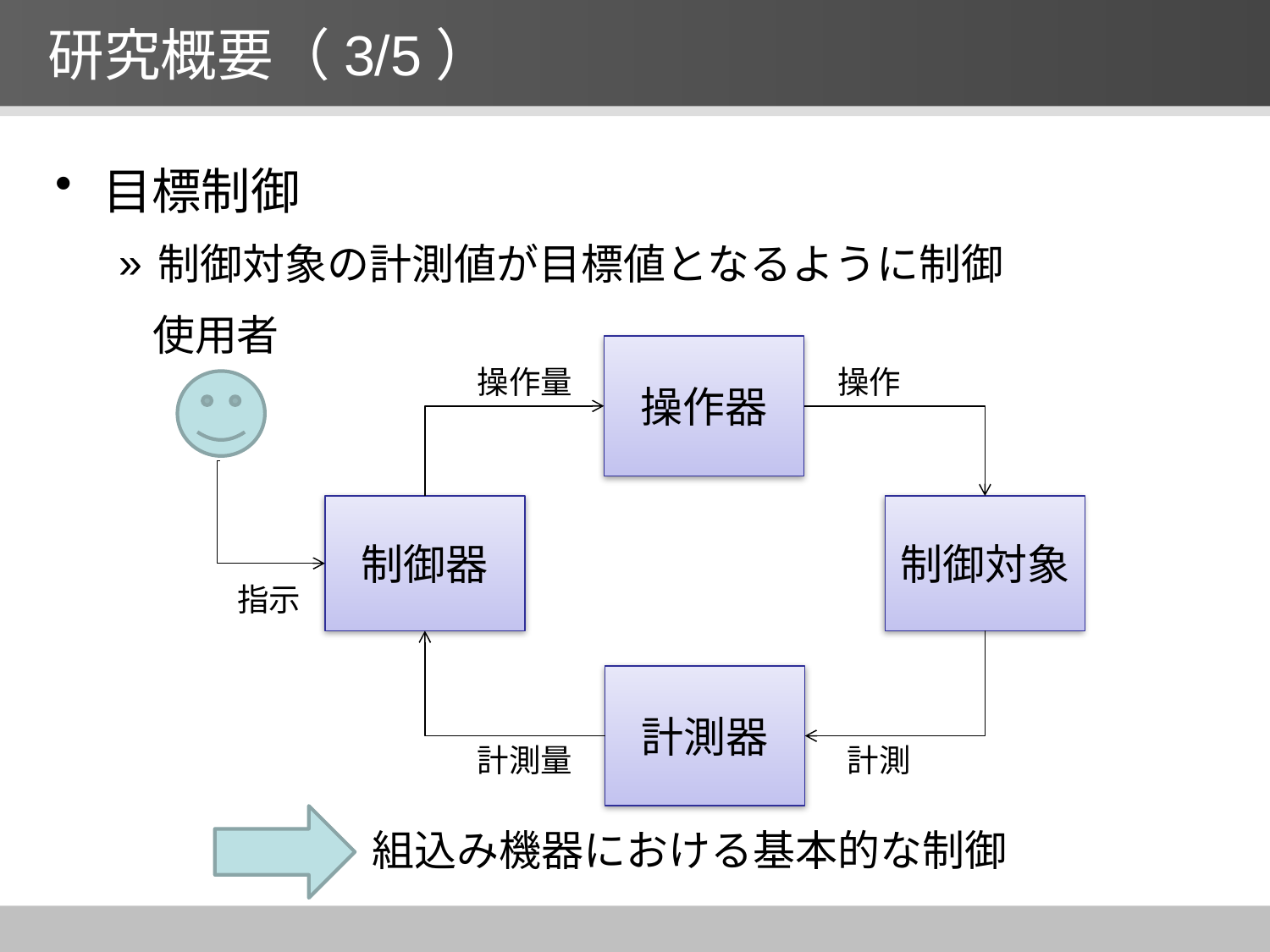

# 研究概要（3/5）
目標制御
制御対象の計測値が目標値となるように制御

使用者
操作器
操作量
操作

制御器
制御対象
指示
計測器
計測量
計測

組込み機器における基本的な制御